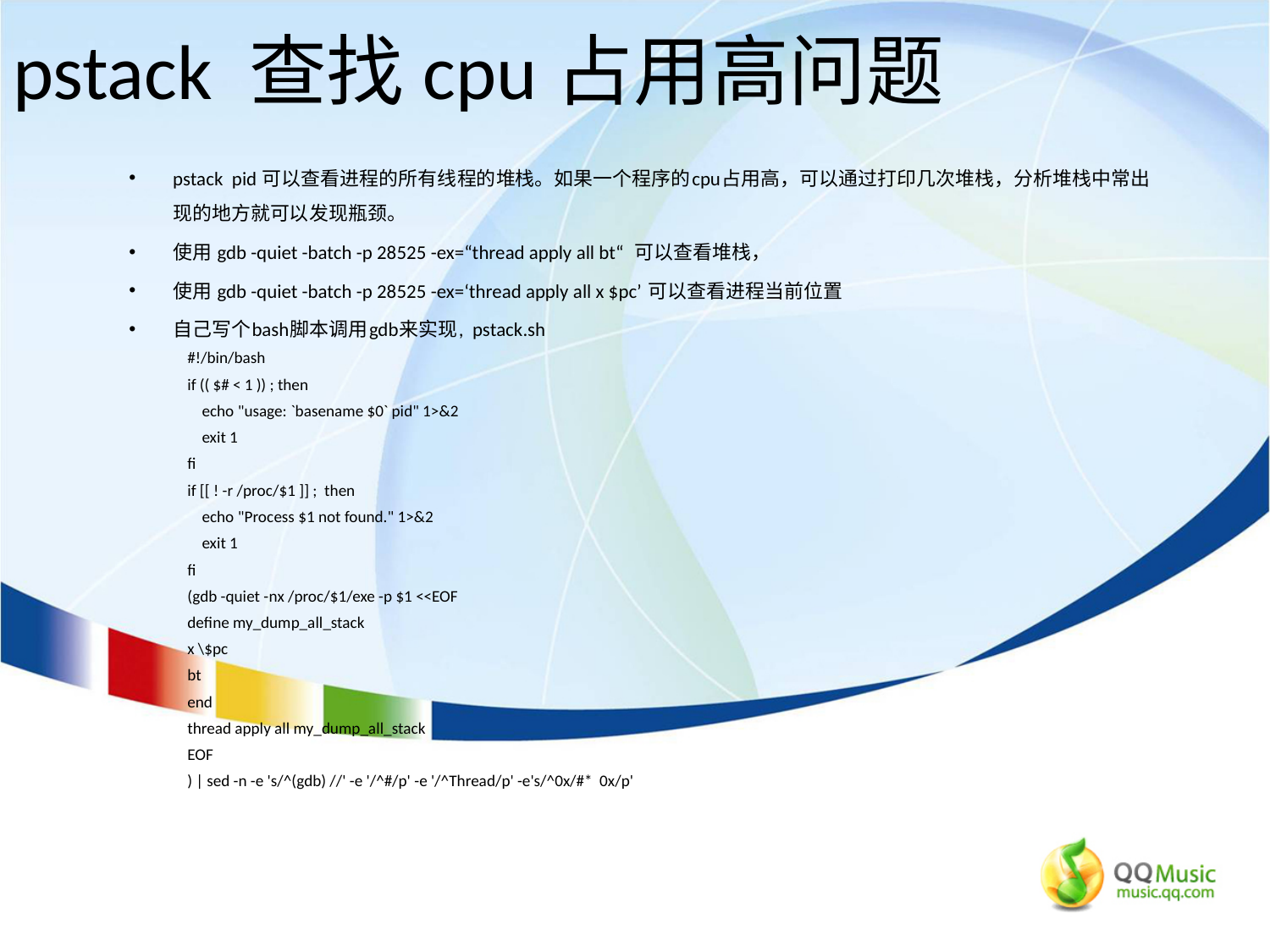

pstack 查找cpu占用高问题
pstack  pid 可以查看进程的所有线程的堆栈。如果一个程序的cpu占用高，可以通过打印几次堆栈，分析堆栈中常出现的地方就可以发现瓶颈。
使用 gdb -quiet -batch -p 28525 -ex=“thread apply all bt“  可以查看堆栈，
使用 gdb -quiet -batch -p 28525 -ex=‘thread apply all x $pc’ 可以查看进程当前位置
自己写个bash脚本调用gdb来实现,  pstack.sh
#!/bin/bash
if (( $# < 1 )) ; then
    echo "usage: `basename $0` pid" 1>&2
    exit 1
fi
if [[ ! -r /proc/$1 ]] ;  then
    echo "Process $1 not found." 1>&2
    exit 1
fi
(gdb -quiet -nx /proc/$1/exe -p $1 <<EOF
define my_dump_all_stack
x \$pc
bt
end
thread apply all my_dump_all_stack
EOF
) | sed -n -e 's/^(gdb) //' -e '/^#/p' -e '/^Thread/p' -e's/^0x/#*  0x/p'